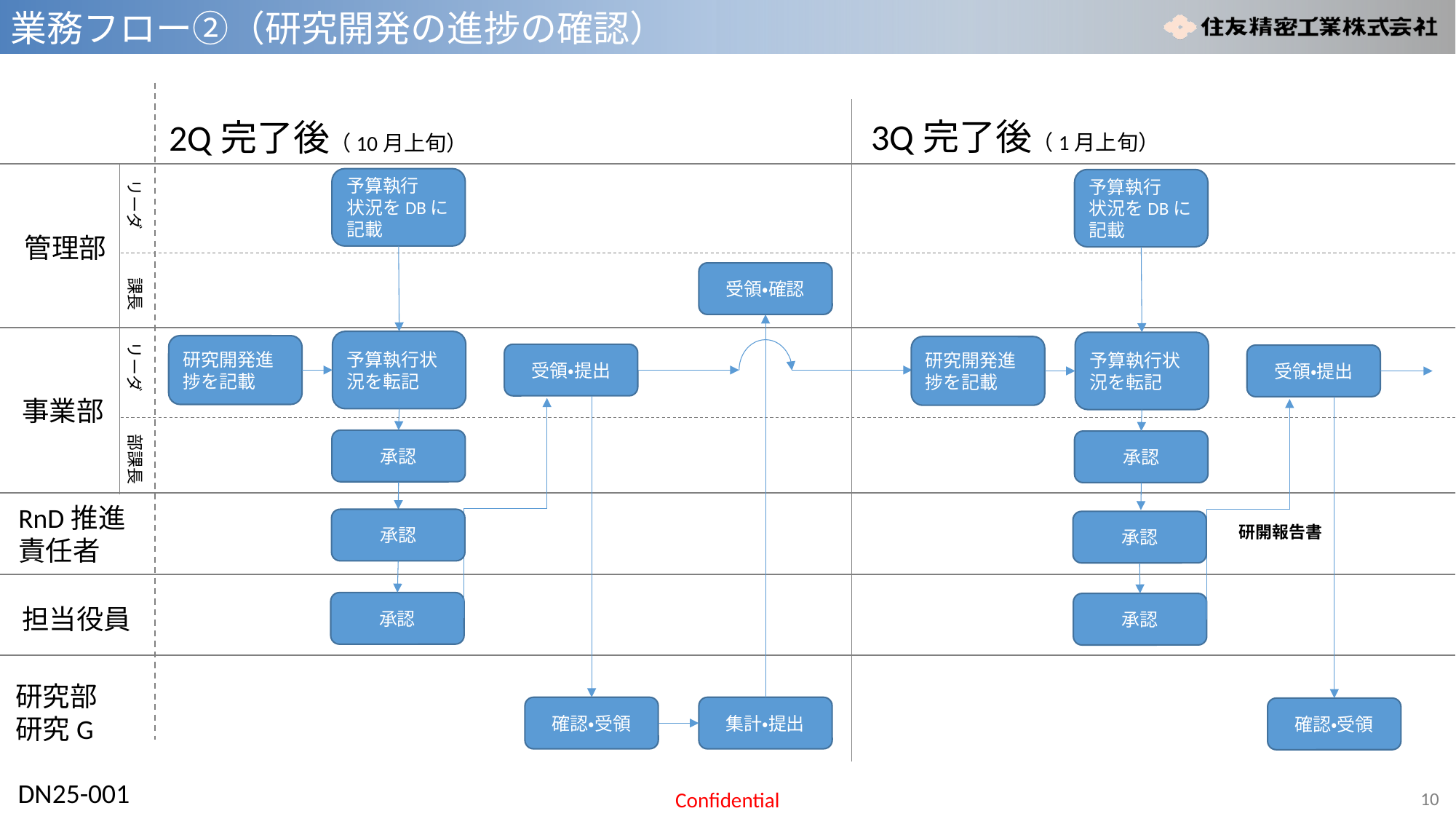

業務フロー②（研究開発の進捗の確認）
3Q完了後（1月上旬）
2Q完了後（10月上旬）
予算執行
状況をDBに記載
受領・確認
予算執行状況を転記
研究開発進捗を記載

受領・提出
承認
承認
確認・受領
集計・提出
承認
予算執行
状況をDBに記載
予算執行状況を転記
研究開発進捗を記載
受領・提出
承認
承認
確認・受領
承認
研開報告書